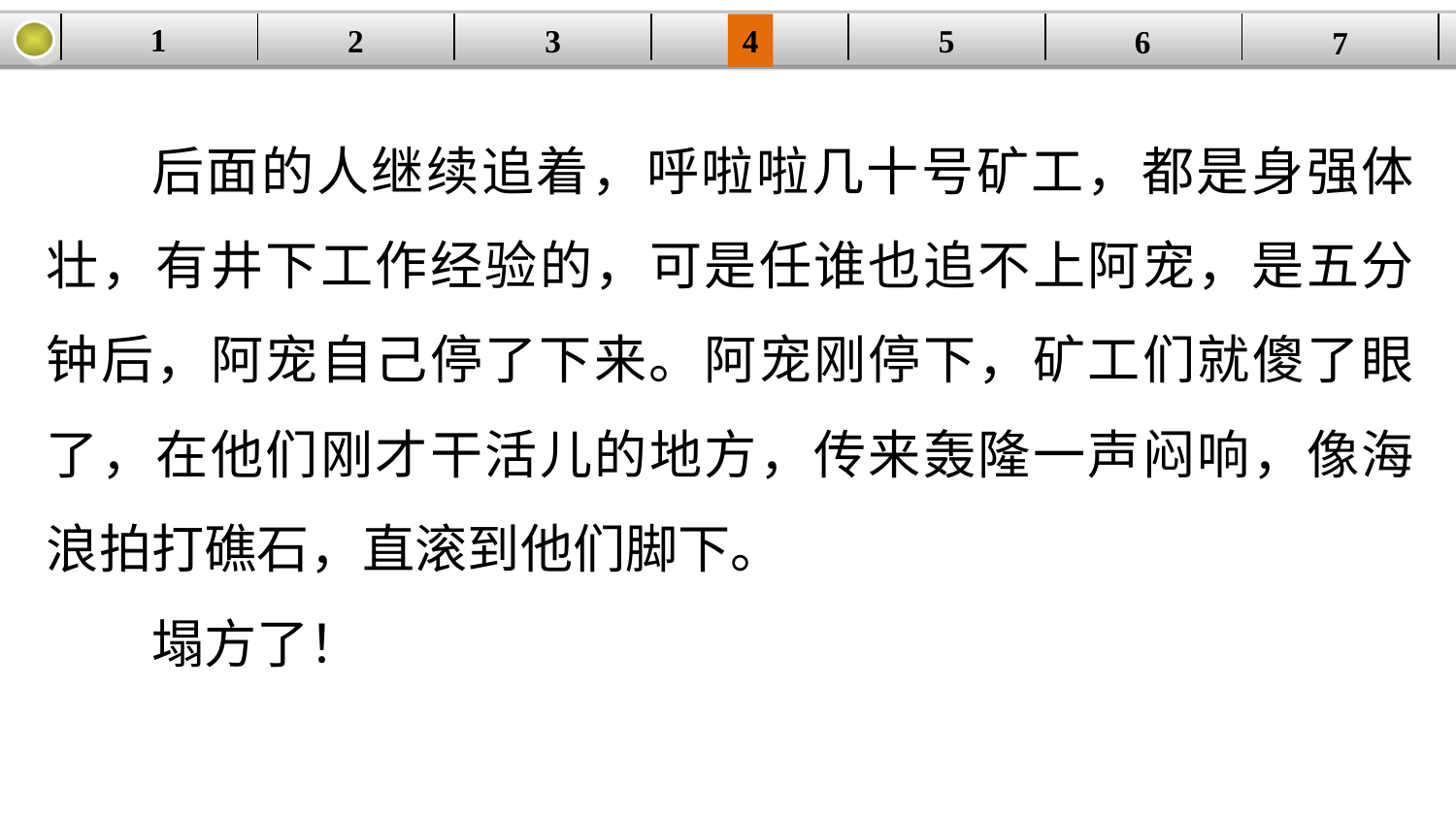

1
5
3
2
|  |  |  |  |  |  |  |
| --- | --- | --- | --- | --- | --- | --- |
4
6
7

后面的人继续追着，呼啦啦几十号矿工，都是身强体壮，有井下工作经验的，可是任谁也追不上阿宠，是五分钟后，阿宠自己停了下来。阿宠刚停下，矿工们就傻了眼了，在他们刚才干活儿的地方，传来轰隆一声闷响，像海浪拍打礁石，直滚到他们脚下。
塌方了！